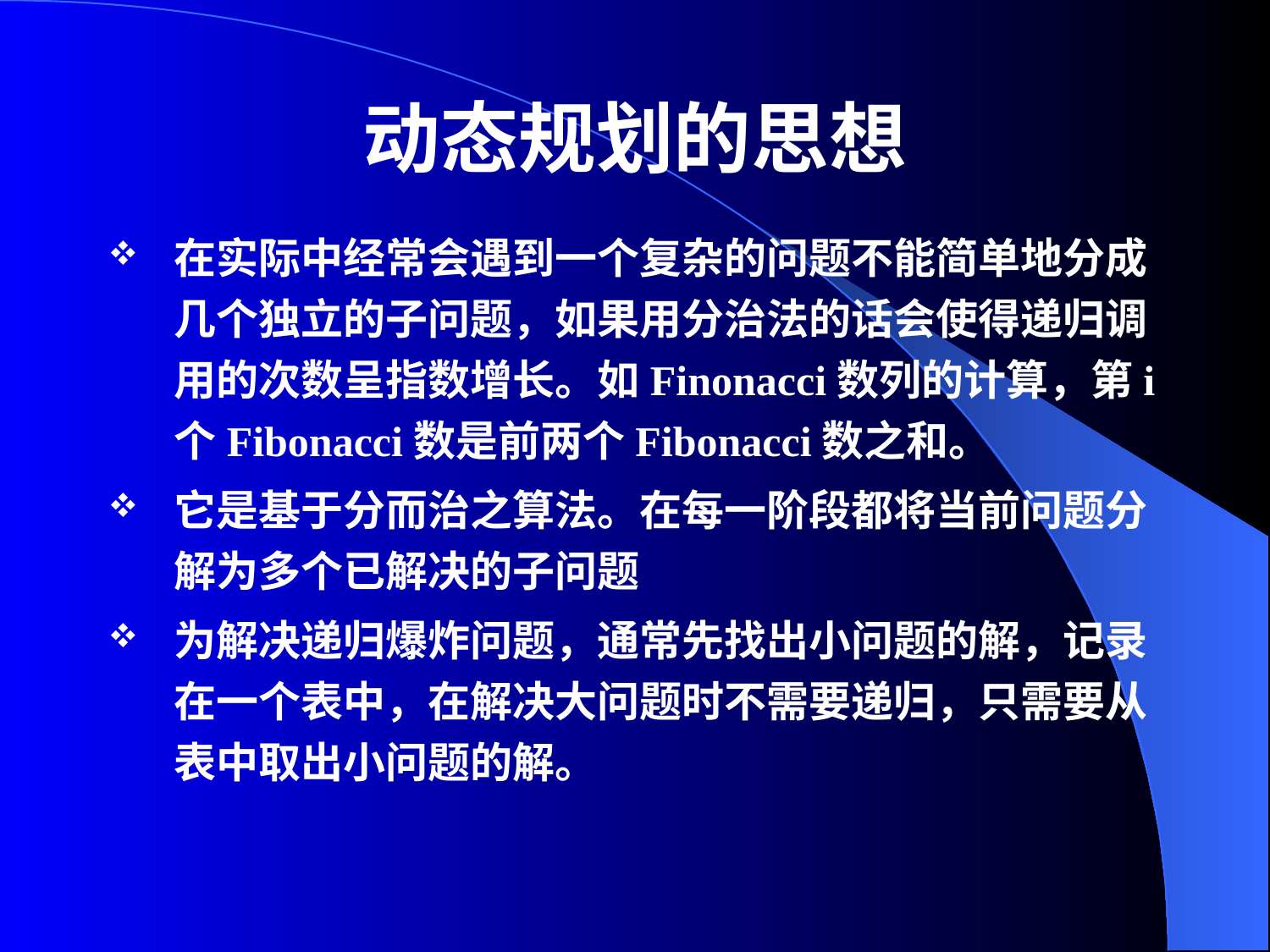

# 动态规划的思想
在实际中经常会遇到一个复杂的问题不能简单地分成几个独立的子问题，如果用分治法的话会使得递归调用的次数呈指数增长。如Finonacci数列的计算，第i个Fibonacci数是前两个Fibonacci数之和。
它是基于分而治之算法。在每一阶段都将当前问题分解为多个已解决的子问题
为解决递归爆炸问题，通常先找出小问题的解，记录在一个表中，在解决大问题时不需要递归，只需要从表中取出小问题的解。